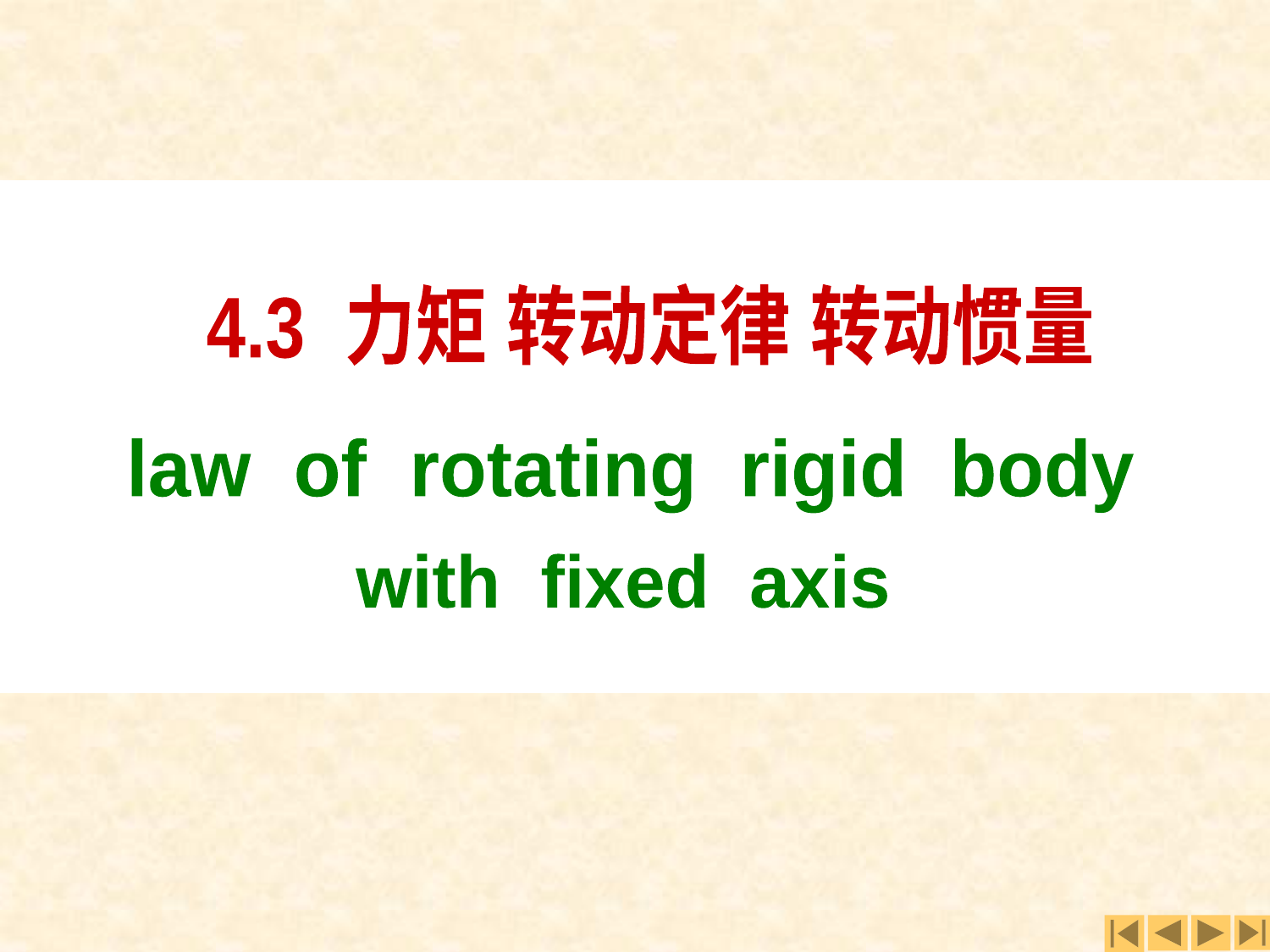

4.3  力矩 转动定律 转动惯量
 law  of  rotating  rigid  body
 with  fixed  axis

第三节